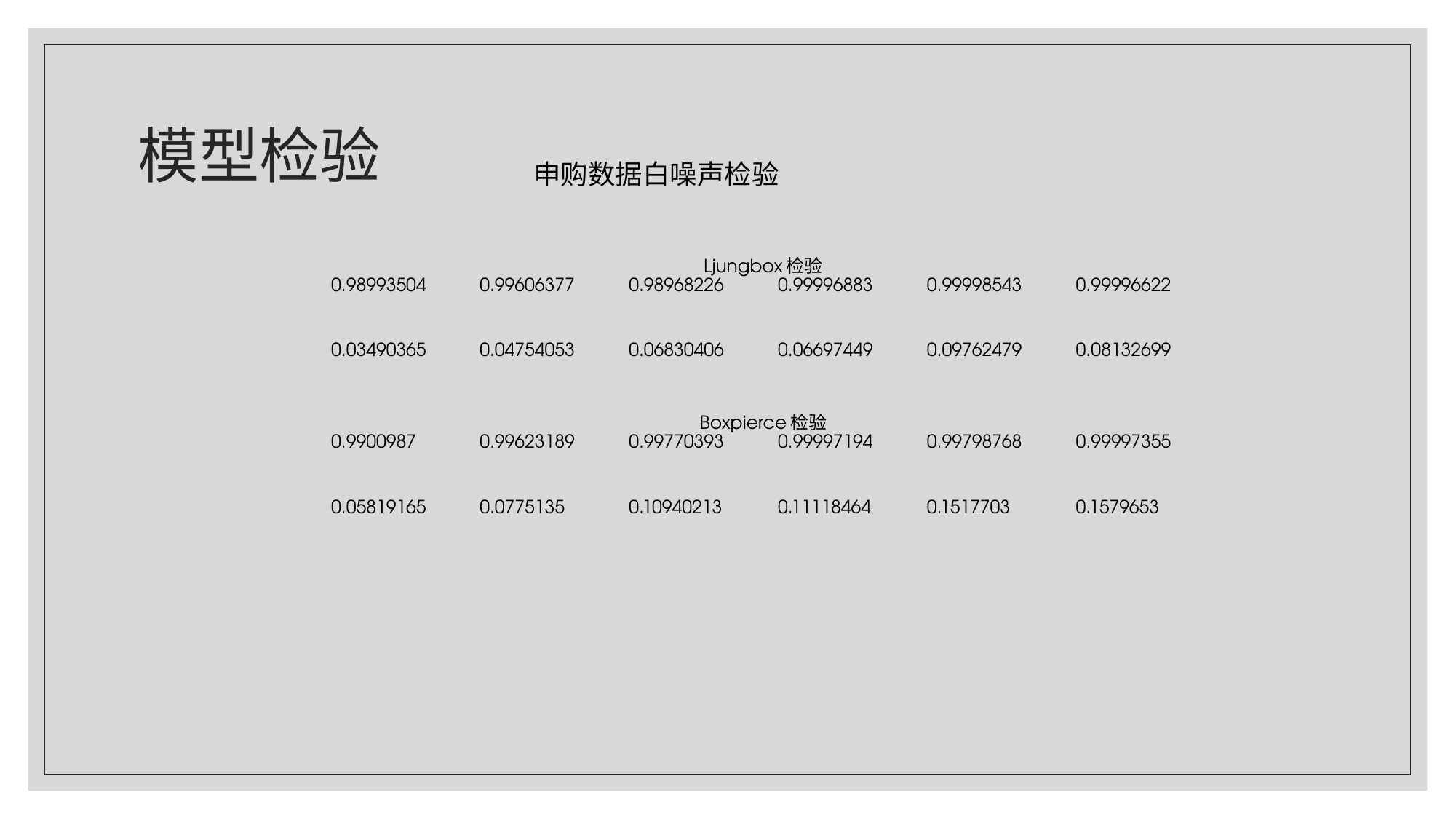

# 模型检验
申购数据白噪声检验
| Ljungbox检验 |  |  |  |  |  |
| --- | --- | --- | --- | --- | --- |
| 0.98993504 | 0.99606377 | 0.98968226 | 0.99996883 | 0.99998543 | 0.99996622 |
| 0.03490365 | 0.04754053 | 0.06830406 | 0.06697449 | 0.09762479 | 0.08132699 |
| Boxpierce检验 |  |  |  |  |  |
| 0.9900987 | 0.99623189 | 0.99770393 | 0.99997194 | 0.99798768 | 0.99997355 |
| 0.05819165 | 0.0775135 | 0.10940213 | 0.11118464 | 0.1517703 | 0.1579653 |